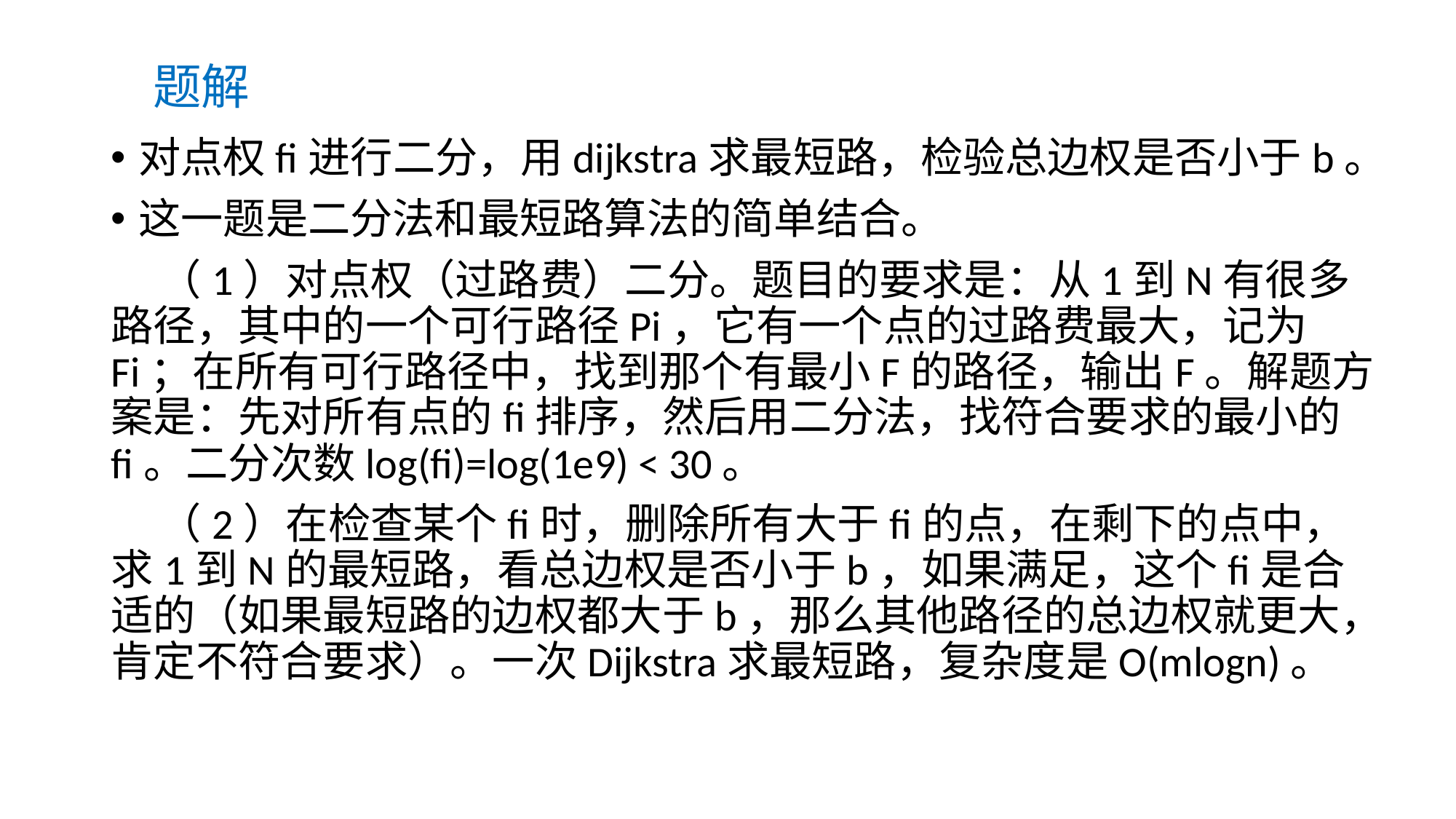

# 题解
对点权fi进行二分，用dijkstra求最短路，检验总边权是否小于b。
这一题是二分法和最短路算法的简单结合。
    （1）对点权（过路费）二分。题目的要求是：从1到N有很多路径，其中的一个可行路径Pi，它有一个点的过路费最大，记为Fi；在所有可行路径中，找到那个有最小F的路径，输出F。解题方案是：先对所有点的fi排序，然后用二分法，找符合要求的最小的fi。二分次数log(fi)=log(1e9) < 30。
    （2）在检查某个fi时，删除所有大于fi的点，在剩下的点中，求1到N的最短路，看总边权是否小于b，如果满足，这个fi是合适的（如果最短路的边权都大于b，那么其他路径的总边权就更大，肯定不符合要求）。一次Dijkstra求最短路，复杂度是O(mlogn)。